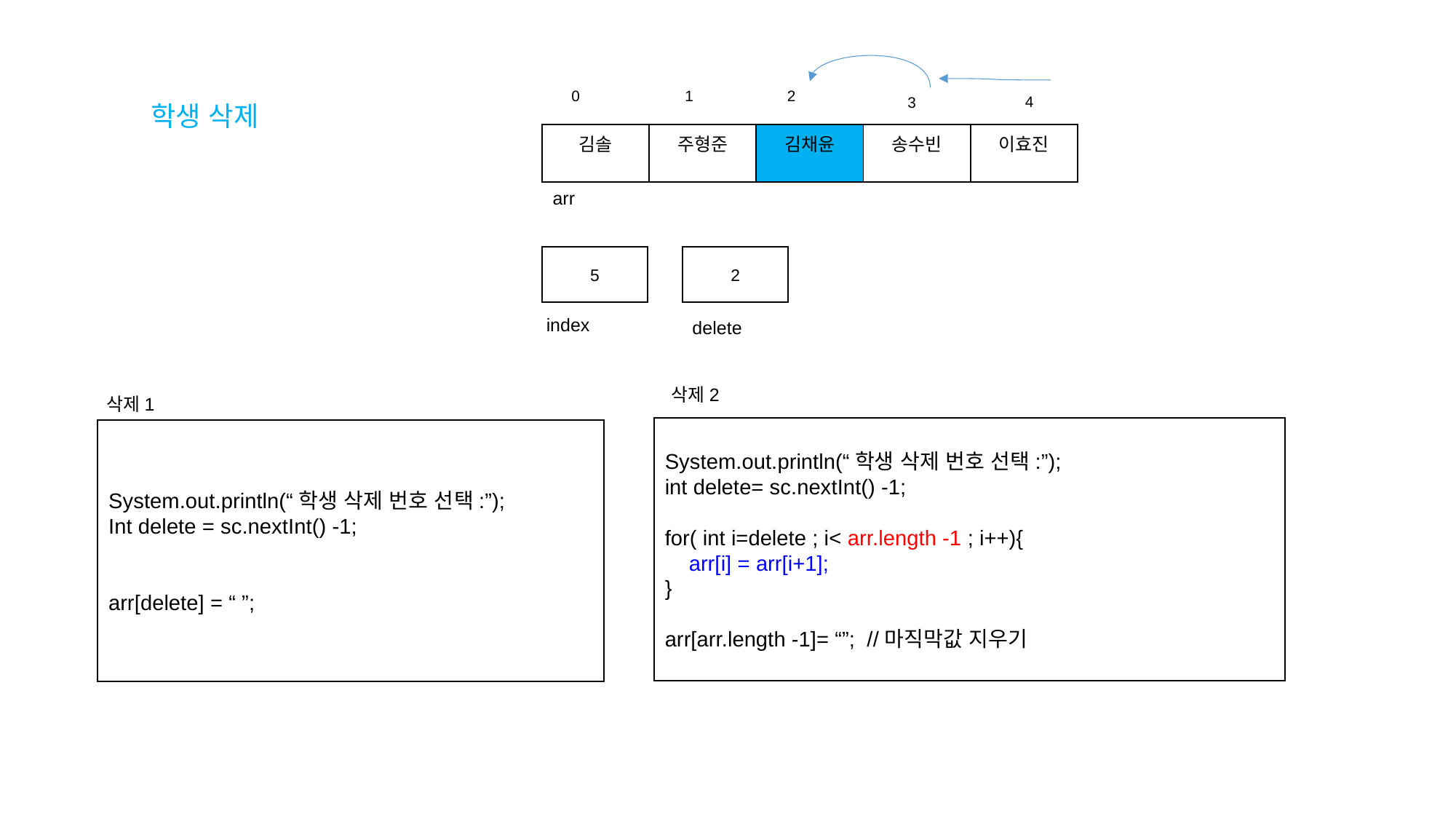

0
1
2
4
3
학생 삭제
| 김솔 | 주형준 | 김채윤 | 송수빈 | 이효진 |
| --- | --- | --- | --- | --- |
arr
5
2
index
delete
삭제2
삭제1
System.out.println(“학생 삭제 번호 선택:”);
int delete= sc.nextInt() -1;

for( int i=delete ; i< arr.length -1 ; i++){
    arr[i] = arr[i+1];
}

arr[arr.length -1]= “”;  //마직막값 지우기
System.out.println(“학생 삭제 번호 선택:”);
Int delete = sc.nextInt() -1;

arr[delete] = “ ”;